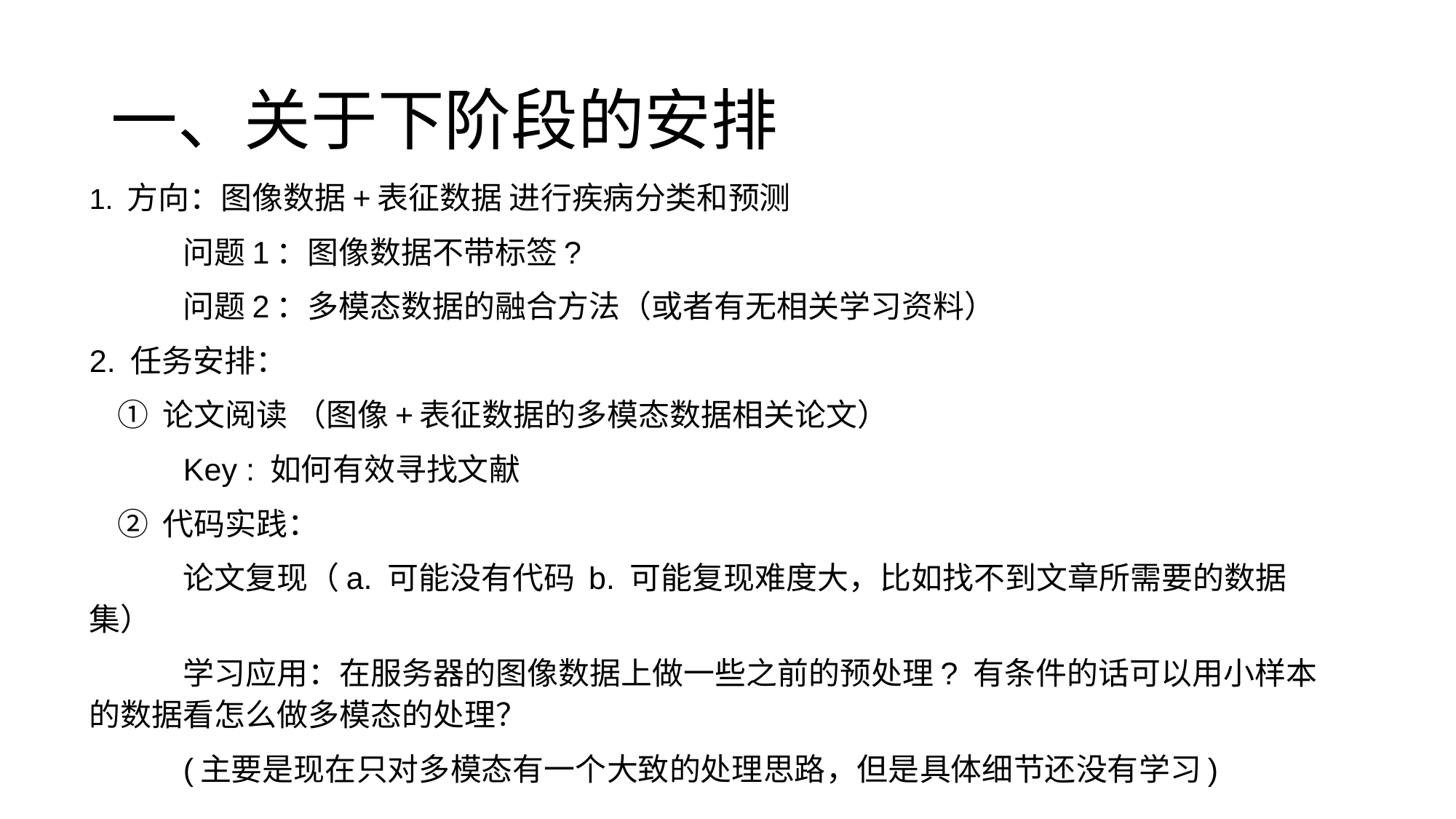

# 一、关于下阶段的安排
1. 方向：图像数据+表征数据 进行疾病分类和预测
		问题1：图像数据不带标签?
		问题2：多模态数据的融合方法（或者有无相关学习资料）
2. 任务安排：
    ① 论文阅读 （图像+表征数据的多模态数据相关论文）
	Key : 如何有效寻找文献
    ② 代码实践：
	论文复现（a. 可能没有代码 b. 可能复现难度大，比如找不到文章所需要的数据集）
	学习应用：在服务器的图像数据上做一些之前的预处理? 有条件的话可以用小样本的数据看怎么做多模态的处理？
	(主要是现在只对多模态有一个大致的处理思路，但是具体细节还没有学习)